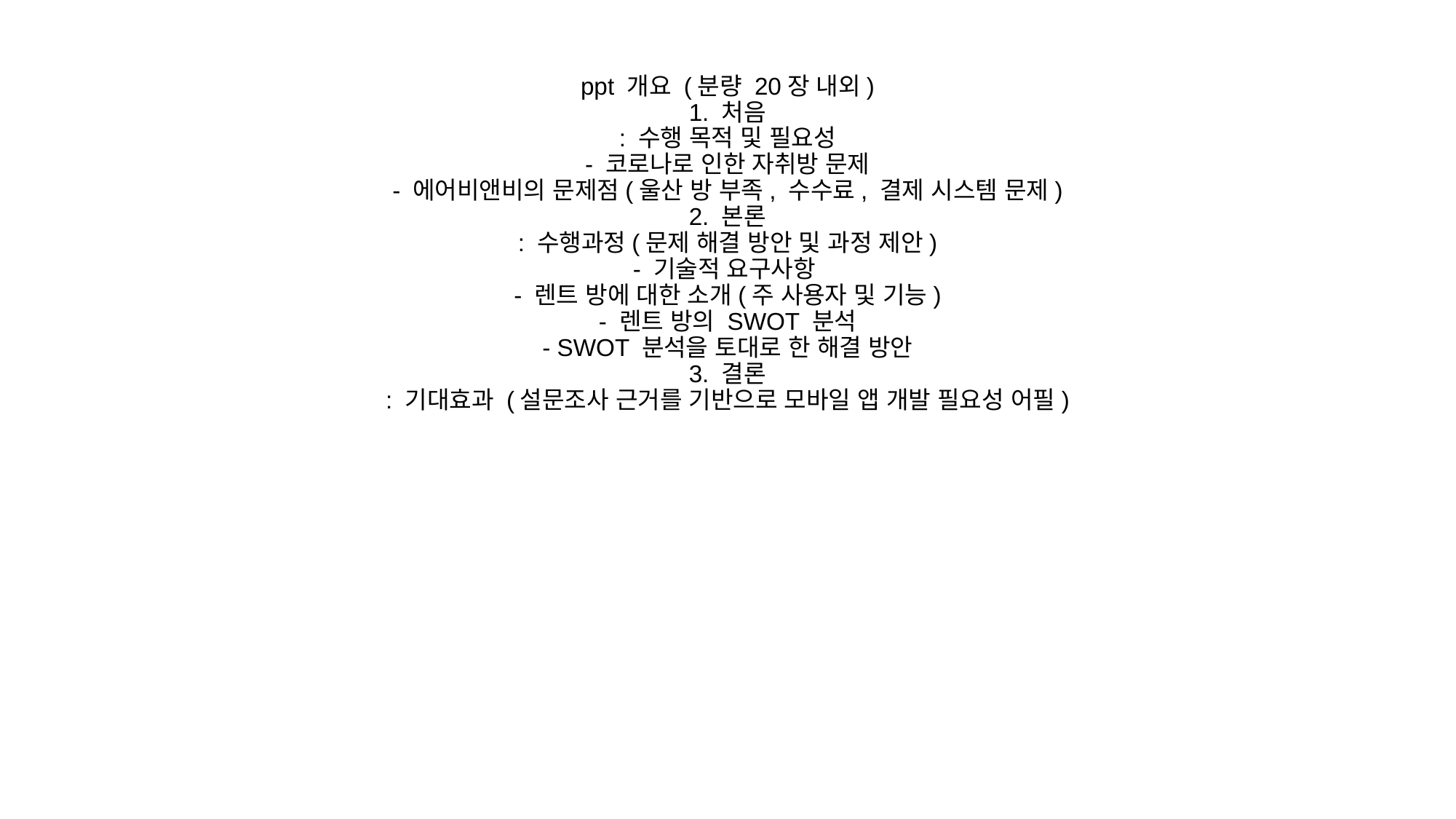

# ppt 개요 (분량 20장 내외) 1. 처음 : 수행 목적 및 필요성 - 코로나로 인한 자취방 문제 - 에어비앤비의 문제점(울산 방 부족, 수수료, 결제 시스템 문제) 2. 본론 : 수행과정(문제 해결 방안 및 과정 제안) - 기술적 요구사항 - 렌트 방에 대한 소개(주 사용자 및 기능) - 렌트 방의 SWOT 분석 - SWOT 분석을 토대로 한 해결 방안 3. 결론 : 기대효과 (설문조사 근거를 기반으로 모바일 앱 개발 필요성 어필)